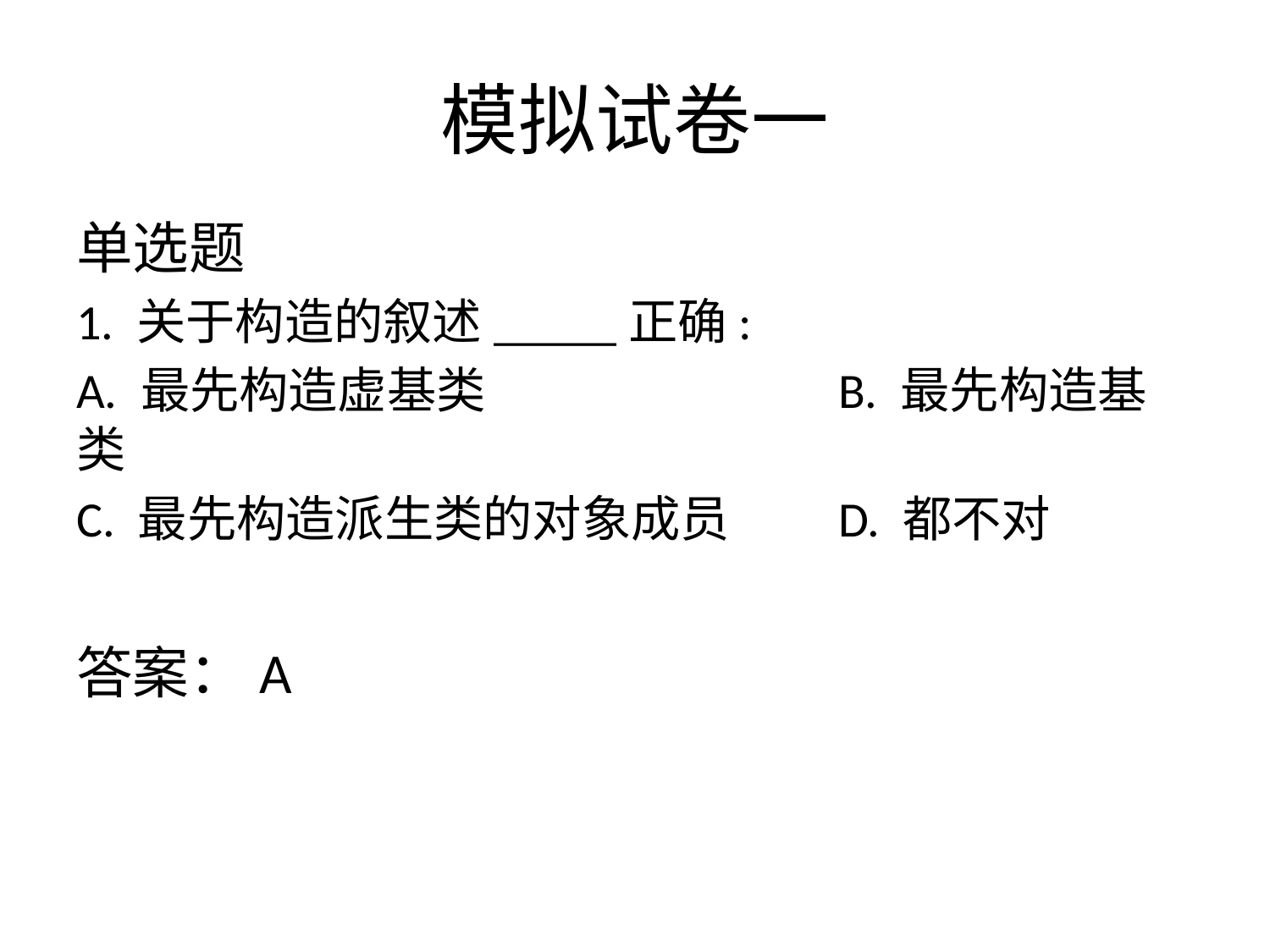

# 模拟试卷一
单选题
1. 关于构造的叙述_____正确:
A. 最先构造虚基类			B. 最先构造基类
C. 最先构造派生类的对象成员	D. 都不对

答案：A